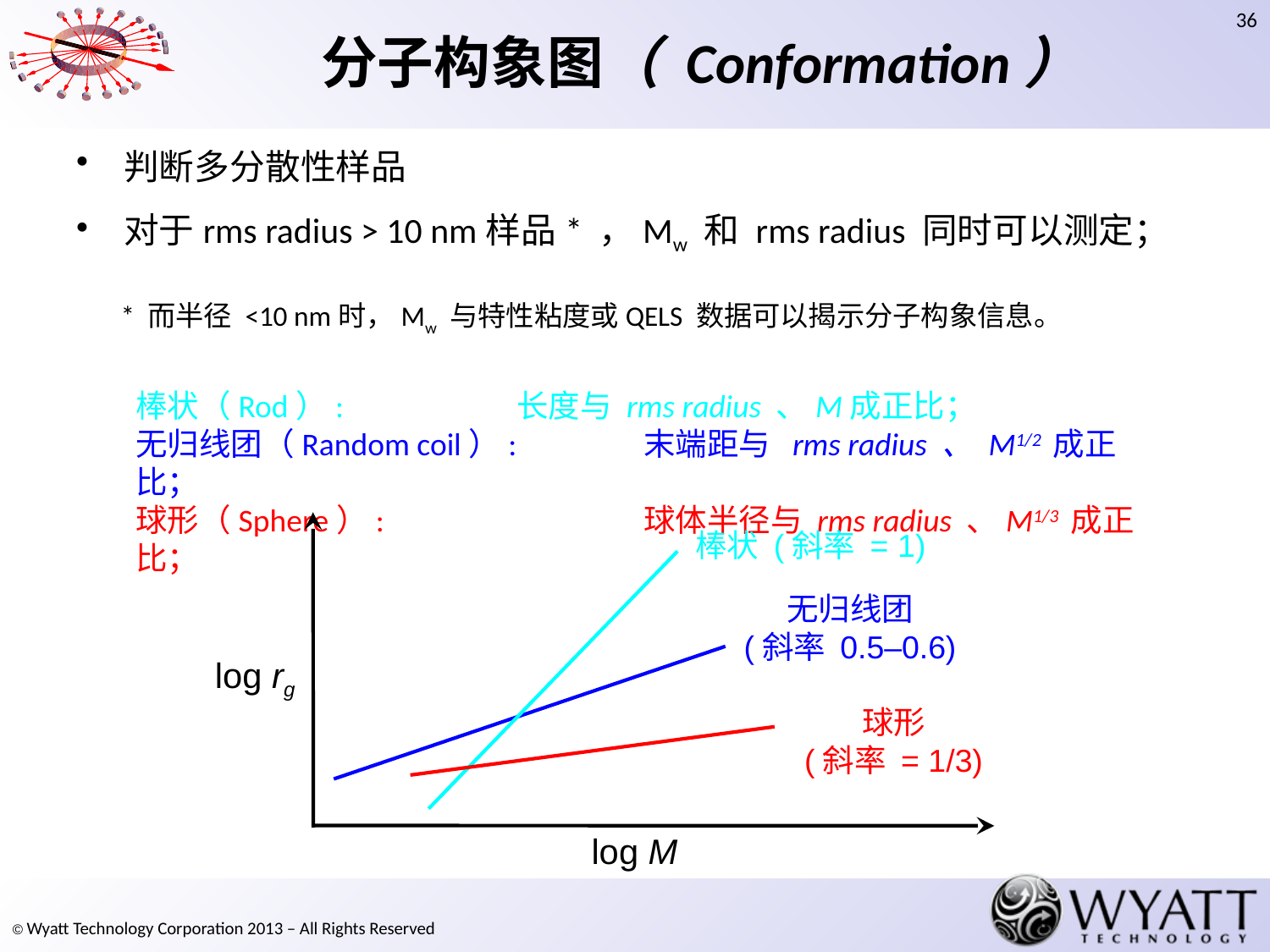

# 分子构象图（ Conformation）
判断多分散性样品
对于rms radius > 10 nm样品* ，Mw 和 rms radius 同时可以测定；
       * 而半径 <10 nm时，Mw 与特性粘度或QELS 数据可以揭示分子构象信息。
棒状（Rod）: 		长度与 rms radius 、M成正比；
无归线团（Random coil）: 	末端距与  rms radius 、 M1/2 成正比；
球形（Sphere）: 		球体半径与 rms radius 、M1/3 成正比；
log rg
log M
棒状 (斜率 = 1)

无归线团
(斜率 0.5–0.6)

球形
(斜率 = 1/3)